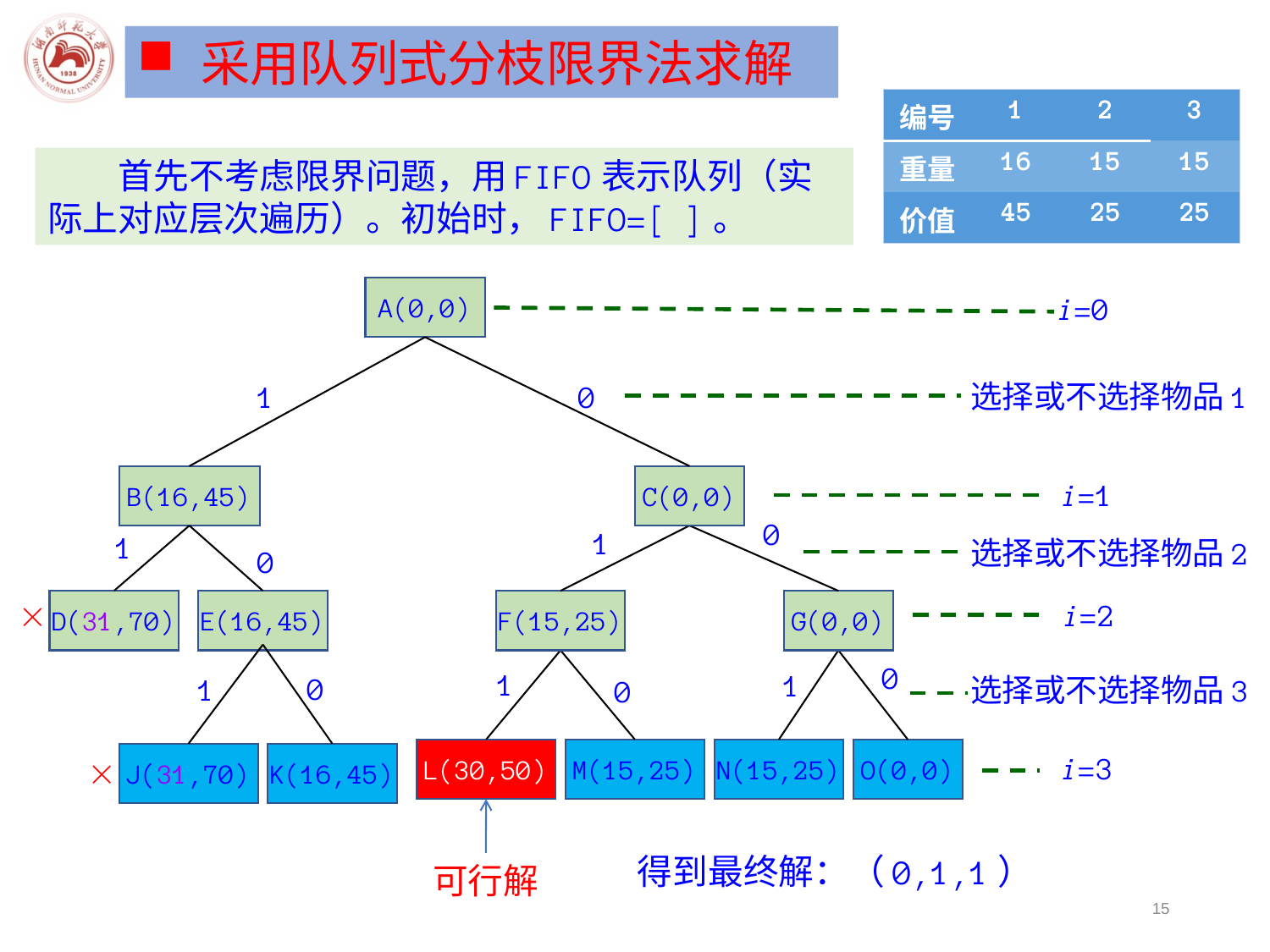

采用队列式分枝限界法求解
| 编号 | 1 | 2 | 3 |
| --- | --- | --- | --- |
| 重量 | 16 | 15 | 15 |
| 价值 | 45 | 25 | 25 |
　　首先不考虑限界问题，用FIFO表示队列（实际上对应层次遍历）。初始时，FIFO=[ ]。
A(0,0)
i=0
0
1
选择或不选择物品1
B(16,45)
C(0,0)
i=1
0
1
F(15,25)
G(0,0)
1
0
D(31,70)
E(16,45)
×
选择或不选择物品2
i=2
0
1
J(31,70)
K(16,45)
×
选择或不选择物品3
i=3
1
0
L(30,50)
M(15,25)
0
1
N(15,25)
O(0,0)
可行解
得到最终解：（0,1,1）
15